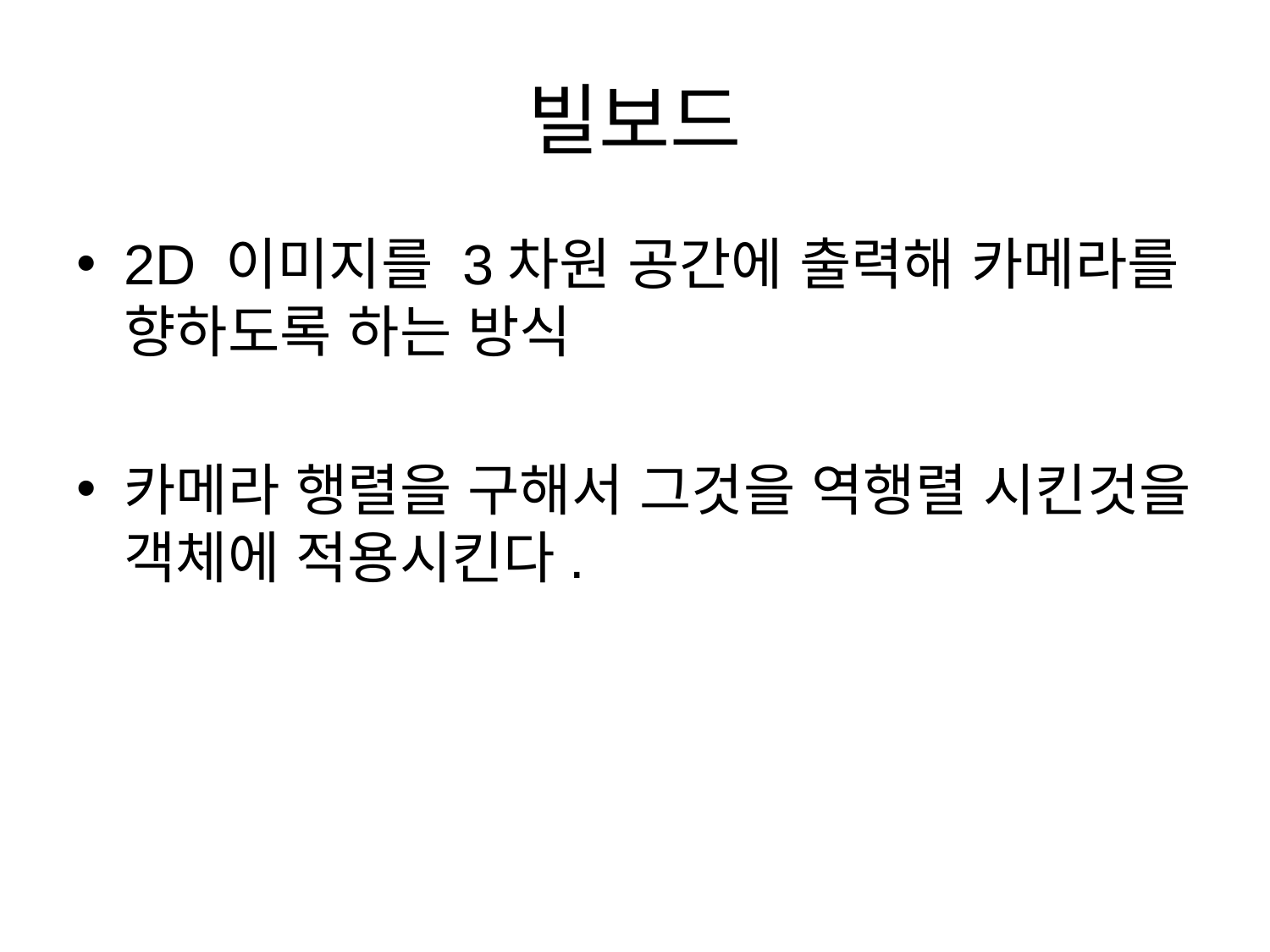

# 빌보드
2D 이미지를 3차원 공간에 출력해 카메라를 향하도록 하는 방식

카메라 행렬을 구해서 그것을 역행렬 시킨것을 객체에 적용시킨다.